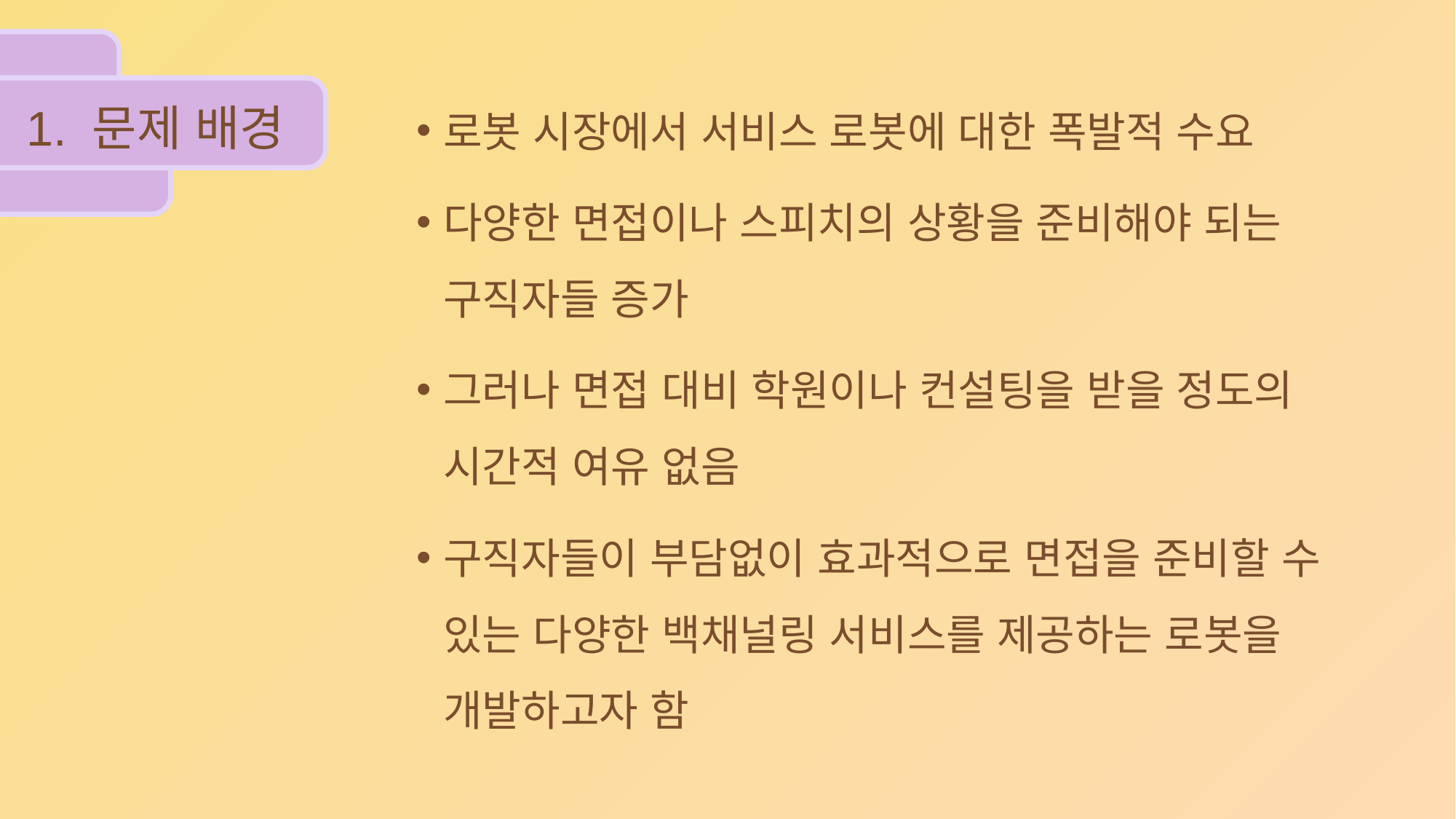

로봇 시장에서 서비스 로봇에 대한 폭발적 수요
다양한 면접이나 스피치의 상황을 준비해야 되는 구직자들 증가
그러나 면접 대비 학원이나 컨설팅을 받을 정도의 시간적 여유 없음
구직자들이 부담없이 효과적으로 면접을 준비할 수 있는 다양한 백채널링 서비스를 제공하는 로봇을 개발하고자 함

1. 문제 배경